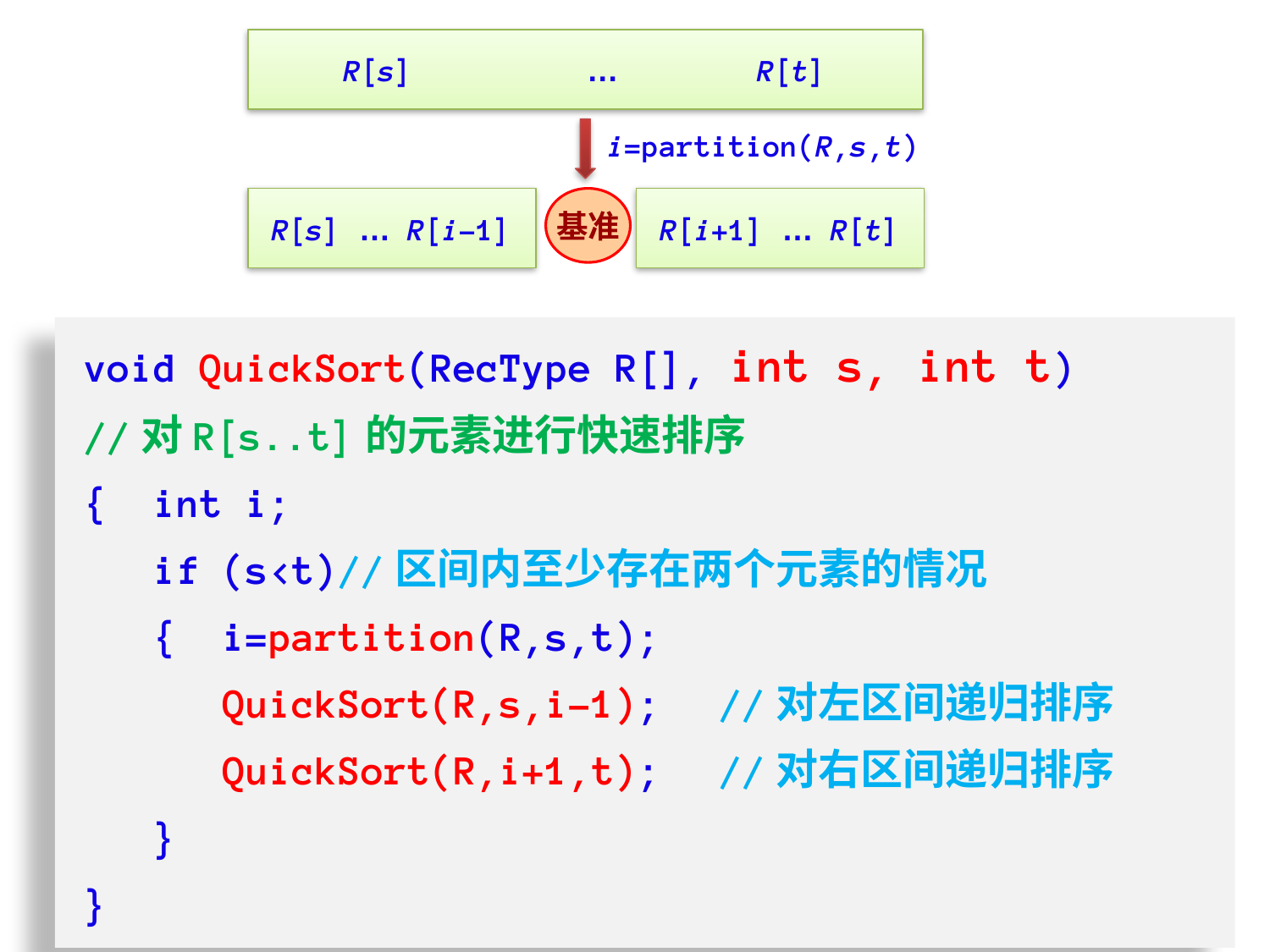

R[s]          …        R[t]

i=partition(R,s,t)
R[s] … R[i-1]
基准
R[i+1] … R[t]
void QuickSort(RecType R[], int s, int t)
//对R[s..t]的元素进行快速排序
{  int i;
   if (s<t)	//区间内至少存在两个元素的情况
   {  i=partition(R,s,t);
      QuickSort(R,s,i-1);	//对左区间递归排序
      QuickSort(R,i+1,t);	//对右区间递归排序
   }
}